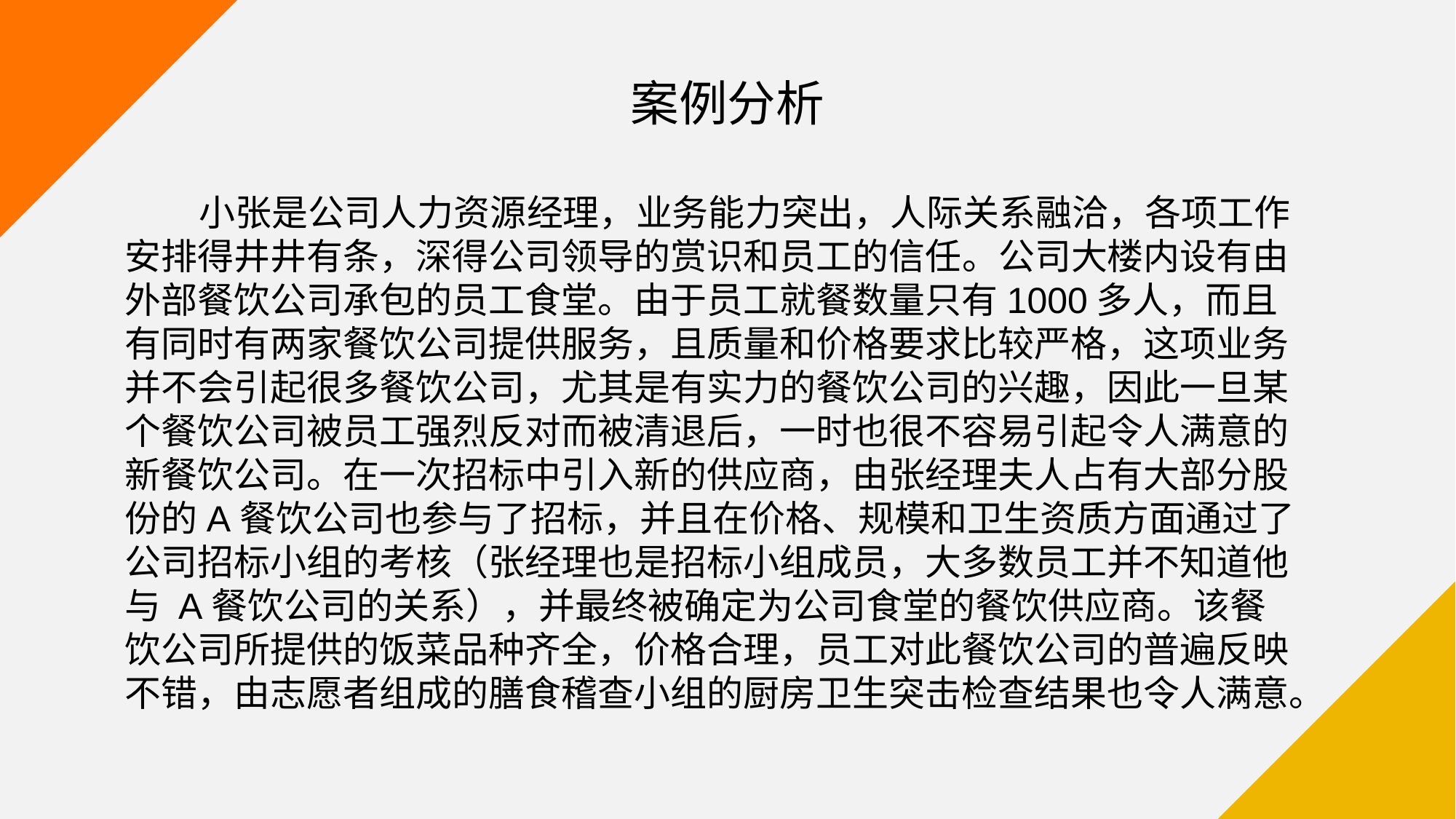

# 案例分析
        小张是公司人力资源经理，业务能力突出，人际关系融洽，各项工作安排得井井有条，深得公司领导的赏识和员工的信任。公司大楼内设有由外部餐饮公司承包的员工食堂。由于员工就餐数量只有1000多人，而且有同时有两家餐饮公司提供服务，且质量和价格要求比较严格，这项业务并不会引起很多餐饮公司，尤其是有实力的餐饮公司的兴趣，因此一旦某个餐饮公司被员工强烈反对而被清退后，一时也很不容易引起令人满意的新餐饮公司。在一次招标中引入新的供应商，由张经理夫人占有大部分股份的A餐饮公司也参与了招标，并且在价格、规模和卫生资质方面通过了公司招标小组的考核（张经理也是招标小组成员，大多数员工并不知道他与 A餐饮公司的关系），并最终被确定为公司食堂的餐饮供应商。该餐饮公司所提供的饭菜品种齐全，价格合理，员工对此餐饮公司的普遍反映不错，由志愿者组成的膳食稽查小组的厨房卫生突击检查结果也令人满意。